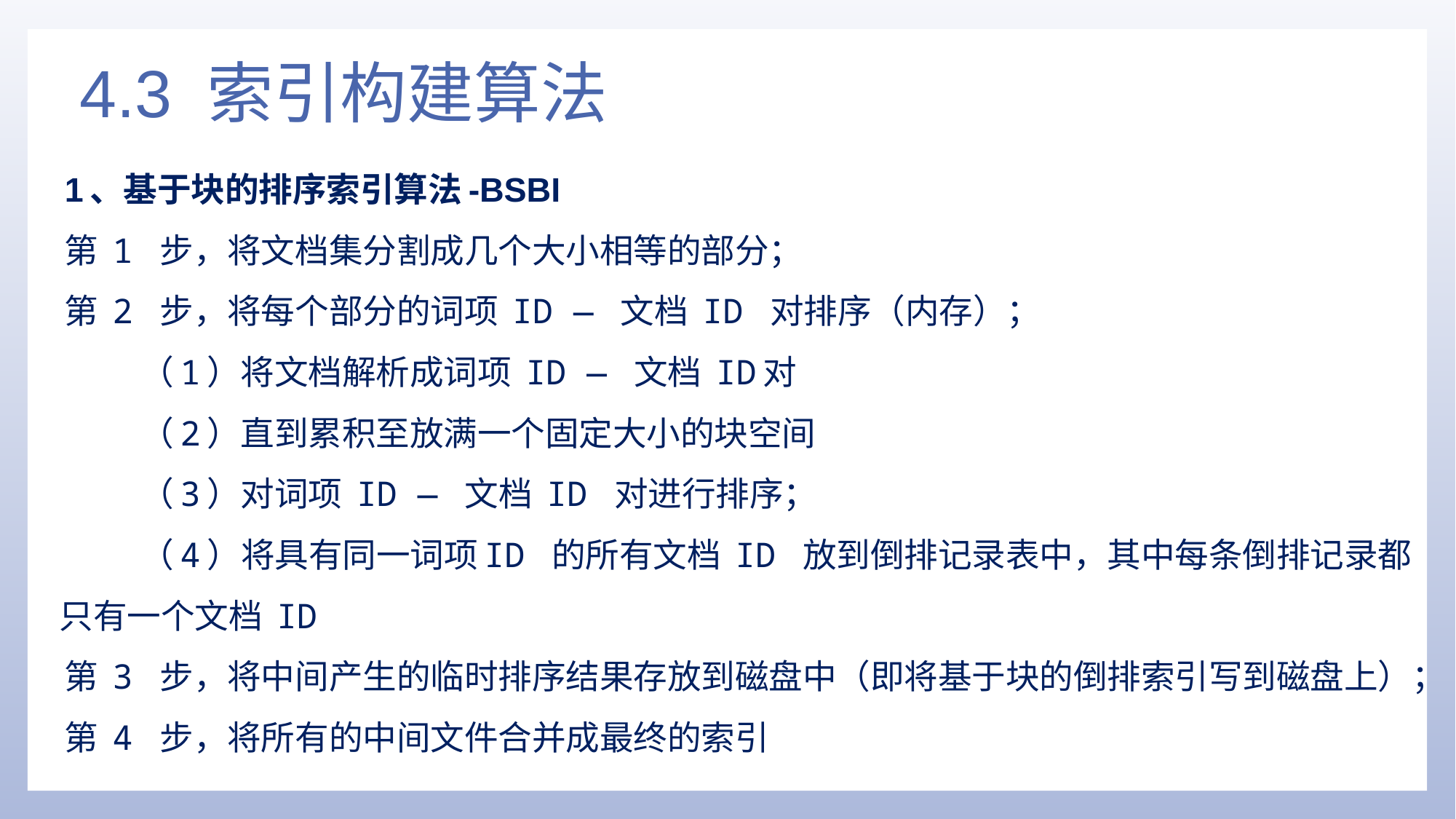

# 4.3 索引构建算法
1、基于块的排序索引算法-BSBI
第 1 步，将文档集分割成几个大小相等的部分；
第 2 步，将每个部分的词项 ID — 文档 ID 对排序（内存）；
（1）将文档解析成词项 ID — 文档 ID对
（2）直到累积至放满一个固定大小的块空间
（3）对词项 ID — 文档 ID 对进行排序；
（4）将具有同一词项ID 的所有文档 ID 放到倒排记录表中，其中每条倒排记录都只有一个文档 ID
第 3 步，将中间产生的临时排序结果存放到磁盘中（即将基于块的倒排索引写到磁盘上）；
第 4 步，将所有的中间文件合并成最终的索引